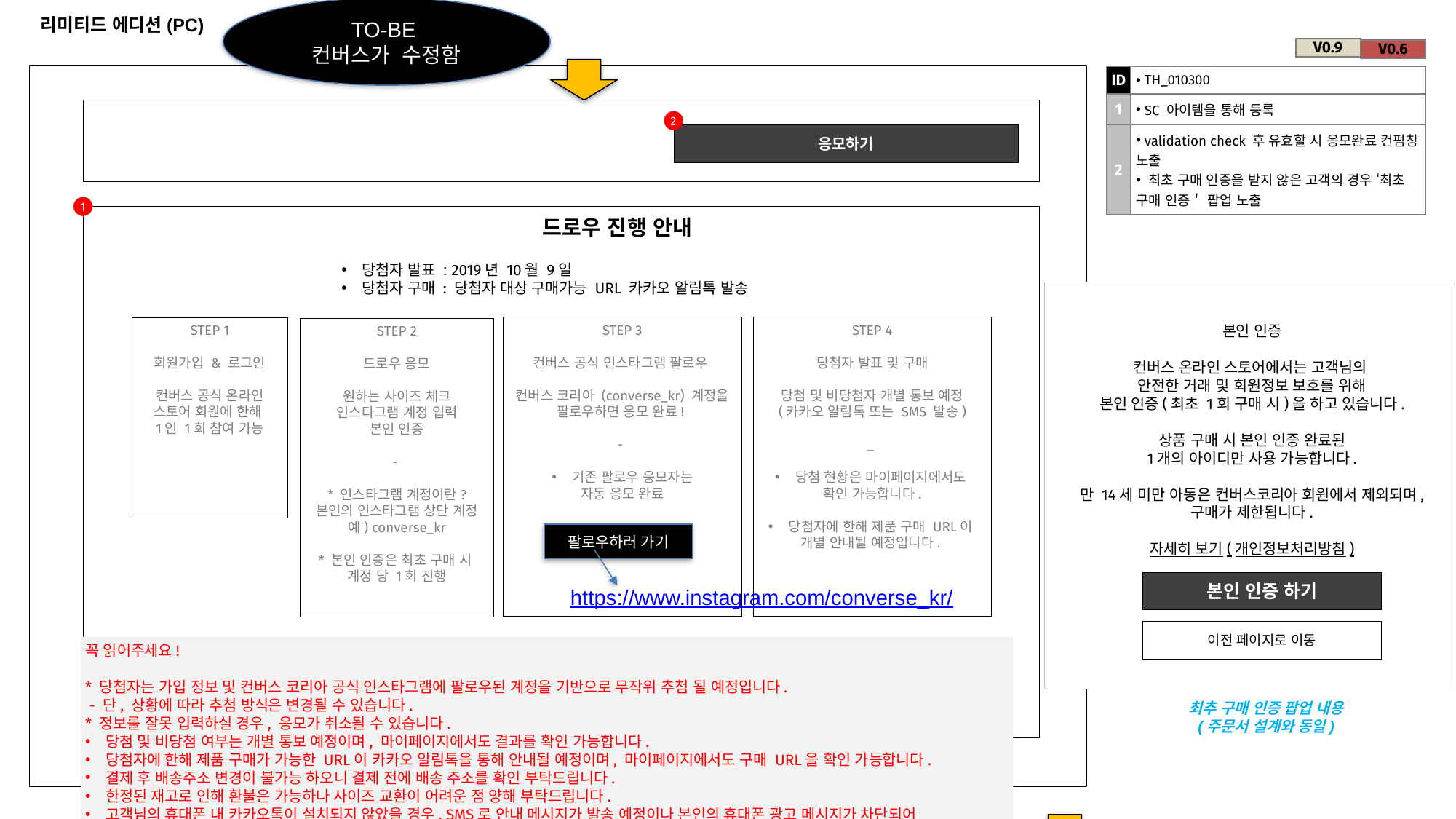

TO-BE
컨버스가  수정함
# 리미티드 에디션(PC)
| V0.9 |
| --- |
| V0.6 |
| --- |

| ID | TH\_010300 |
| --- | --- |
| 1 | SC 아이템을 통해 등록 |
| 2 | validation check 후 유효할 시 응모완료 컨펌창 노출 최초 구매 인증을 받지 않은 고객의 경우 ‘최초 구매 인증＇ 팝업 노출 |

2
응모하기
1

드로우 진행 안내
당첨자 발표 : 2019년 10월 9일
당첨자 구매 : 당첨자 대상 구매가능 URL 카카오 알림톡 발송

본인 인증

컨버스 온라인 스토어에서는 고객님의
안전한 거래 및 회원정보 보호를 위해
본인 인증(최초 1회 구매 시)을 하고 있습니다.

상품 구매 시 본인 인증 완료된
1개의 아이디만 사용 가능합니다.

만 14세 미만 아동은 컨버스코리아 회원에서 제외되며,
구매가 제한됩니다.

자세히 보기(개인정보처리방침)

STEP 3

컨버스 공식 인스타그램 팔로우

컨버스 코리아 (converse_kr) 계정을
팔로우하면 응모 완료!

-

기존 팔로우 응모자는
자동 응모 완료
STEP 4

당첨자 발표 및 구매

당첨 및 비당첨자 개별 통보 예정
(카카오 알림톡 또는 SMS 발송)

_

당첨 현황은 마이페이지에서도
확인 가능합니다.

당첨자에 한해 제품 구매 URL이
개별 안내될 예정입니다.

STEP 1

회원가입 & 로그인

컨버스 공식 온라인 스토어 회원에 한해
1인 1회 참여 가능
STEP 2

드로우 응모

원하는 사이즈 체크
인스타그램 계정 입력
본인 인증

-

* 인스타그램 계정이란?
본인의 인스타그램 상단 계정
예) converse_kr

* 본인 인증은 최초 구매 시
계정 당 1회 진행
팔로우하러 가기
본인 인증 하기
https://www.instagram.com/converse_kr/
이전 페이지로 이동
꼭 읽어주세요!

* 당첨자는 가입 정보 및 컨버스 코리아 공식 인스타그램에 팔로우된 계정을 기반으로 무작위 추첨 될 예정입니다.
 - 단, 상황에 따라 추첨 방식은 변경될 수 있습니다.
* 정보를 잘못 입력하실 경우, 응모가 취소될 수 있습니다.
당첨 및 비당첨 여부는 개별 통보 예정이며, 마이페이지에서도 결과를 확인 가능합니다.
당첨자에 한해 제품 구매가 가능한 URL이 카카오 알림톡을 통해 안내될 예정이며, 마이페이지에서도 구매 URL을 확인 가능합니다.
결제 후 배송주소 변경이 불가능 하오니 결제 전에 배송 주소를 확인 부탁드립니다.
한정된 재고로 인해 환불은 가능하나 사이즈 교환이 어려운 점 양해 부탁드립니다.
고객님의 휴대폰 내 카카오톡이 설치되지 않았을 경우, SMS로 안내 메시지가 발송 예정이나 본인의 휴대폰 광고 메시지가 차단되어
     당첨 안내가 부달되었을 경우 당사는 그에 대한 책임을 지지 않습니다.
최추 구매 인증 팝업 내용
(주문서 설계와 동일)